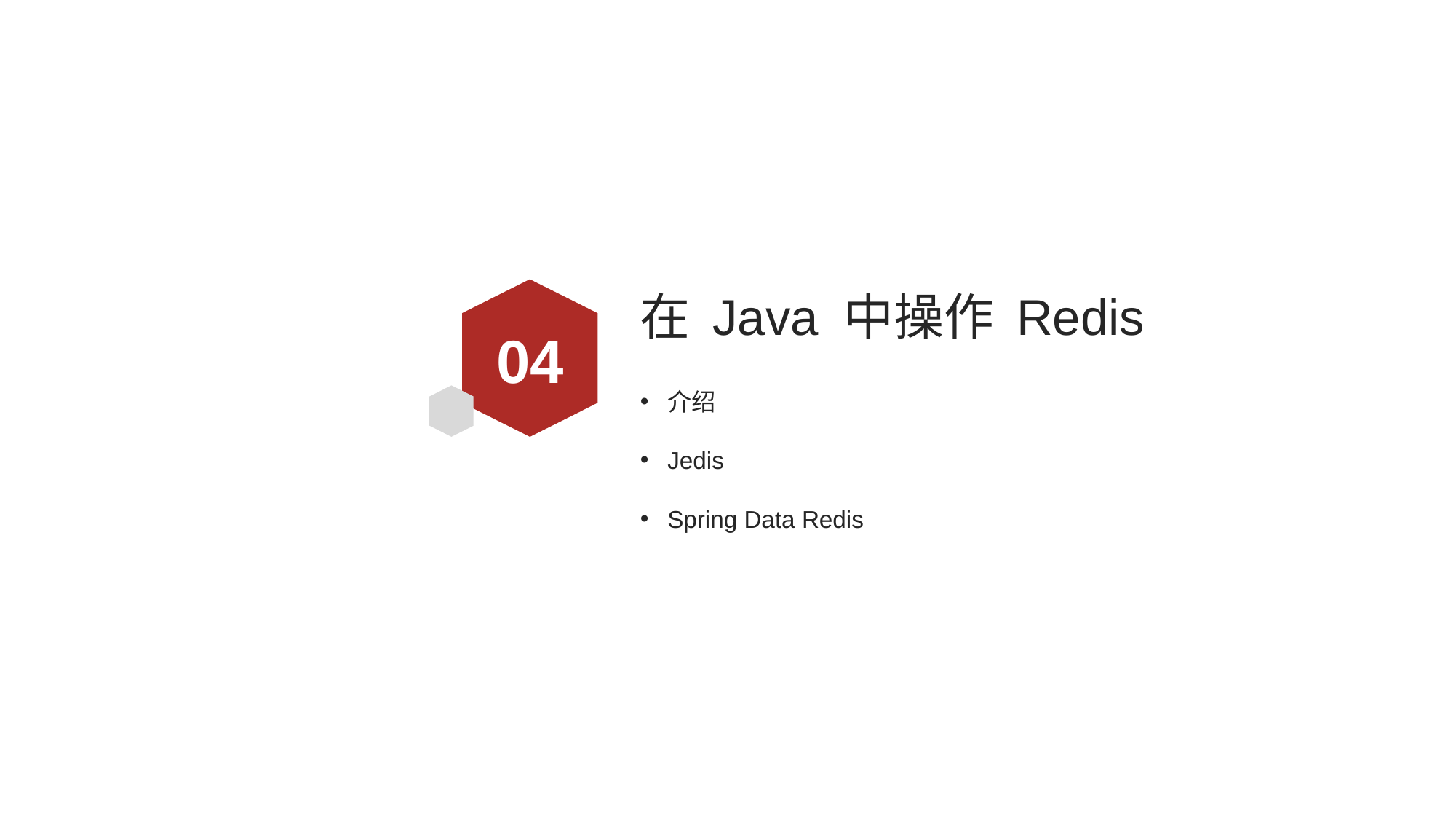

# 在 Java 中操作 Redis
04
介绍
Jedis
Spring Data Redis